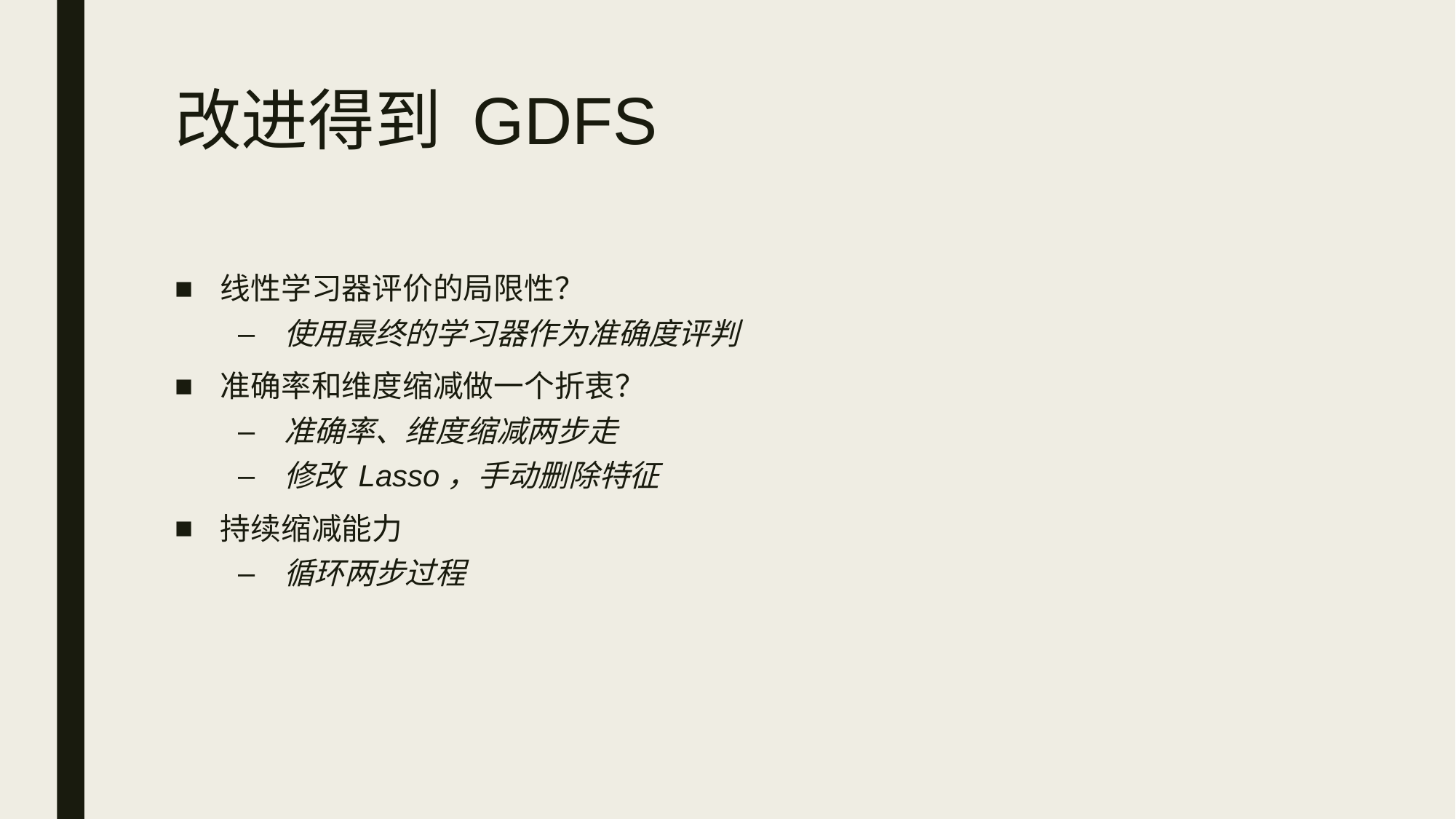

# 改进得到 GDFS
线性学习器评价的局限性？
使用最终的学习器作为准确度评判
准确率和维度缩减做一个折衷？
准确率、维度缩减两步走
修改 Lasso，手动删除特征
持续缩减能力
循环两步过程